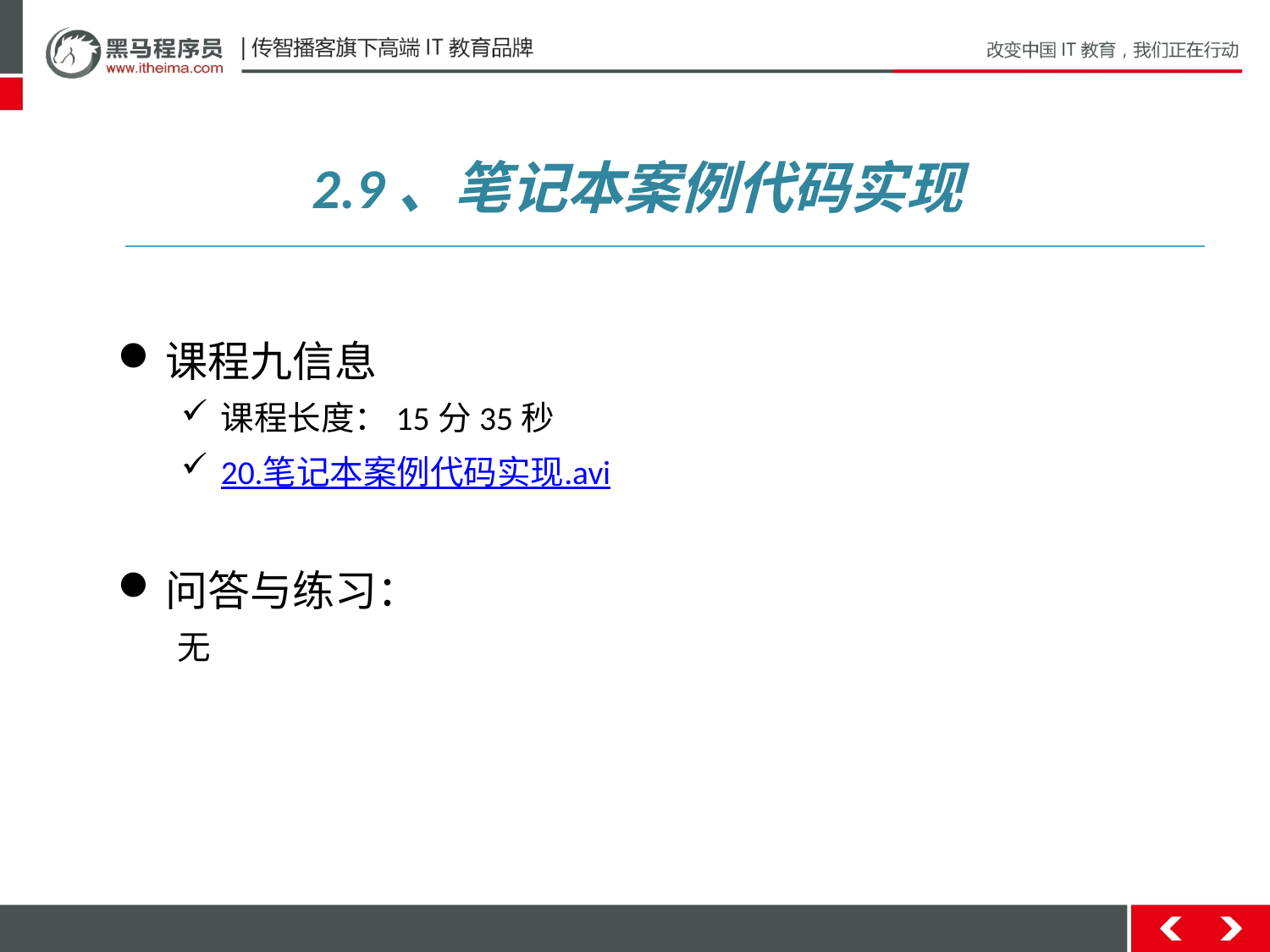

2.9、笔记本案例代码实现

课程九信息
课程长度：15分35秒
20.笔记本案例代码实现.avi

问答与练习：
       无